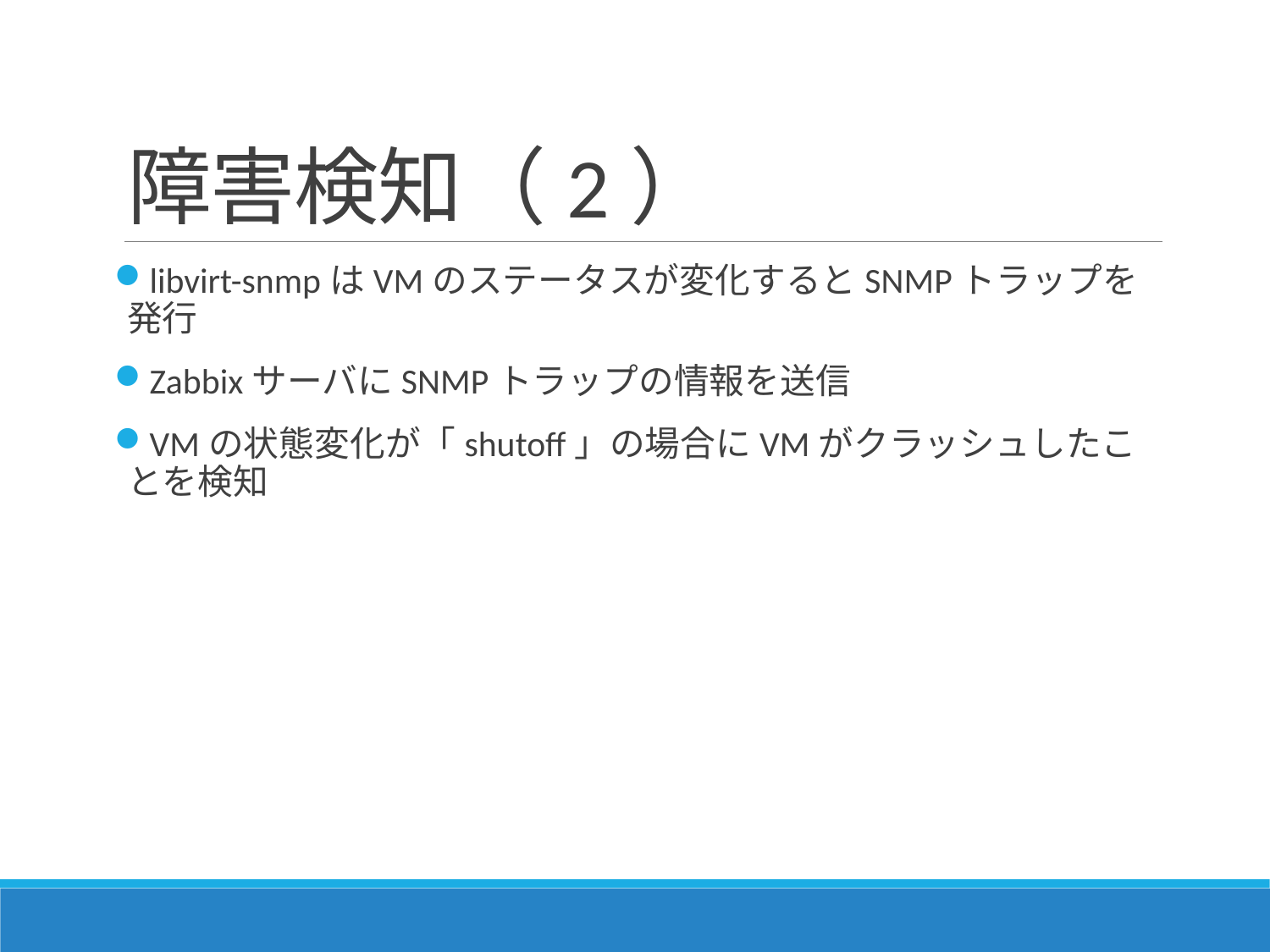

# 障害検知（2）
libvirt-snmpはVMのステータスが変化するとSNMPトラップを発行
ZabbixサーバにSNMPトラップの情報を送信
VMの状態変化が「shutoff」の場合にVMがクラッシュしたことを検知